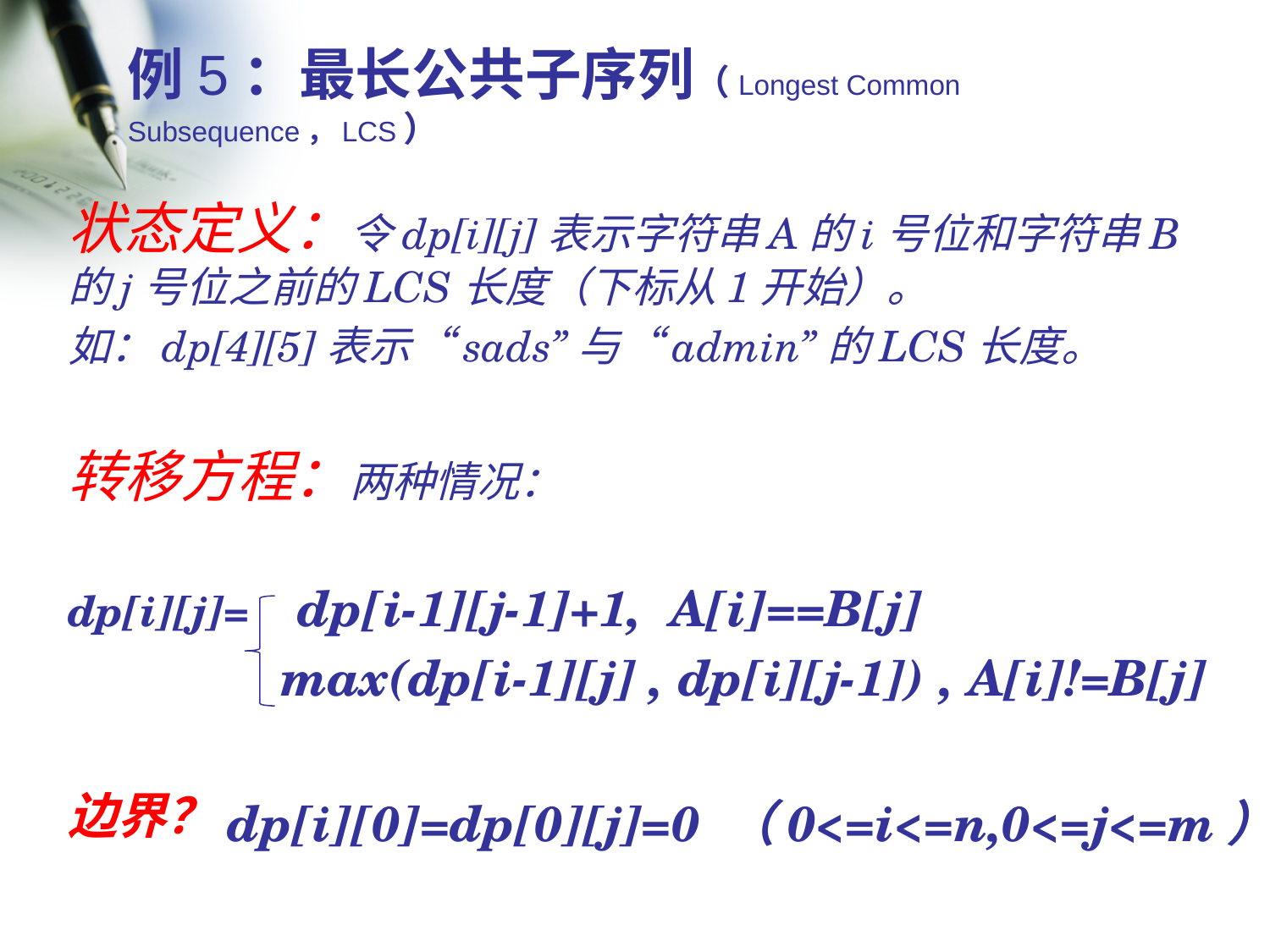

例5：最长公共子序列（Longest Common Subsequence，LCS）
状态定义：令dp[i][j]表示字符串A的i号位和字符串B的j号位之前的LCS长度（下标从1开始）。
如：dp[4][5]表示“sads”与“admin”的LCS长度。

转移方程：两种情况：

dp[i][j]=    dp[i-1][j-1]+1,  A[i]==B[j]
               max(dp[i-1][j] , dp[i][j-1]) , A[i]!=B[j]

边界？

dp[i][0]=dp[0][j]=0 （0<=i<=n,0<=j<=m）